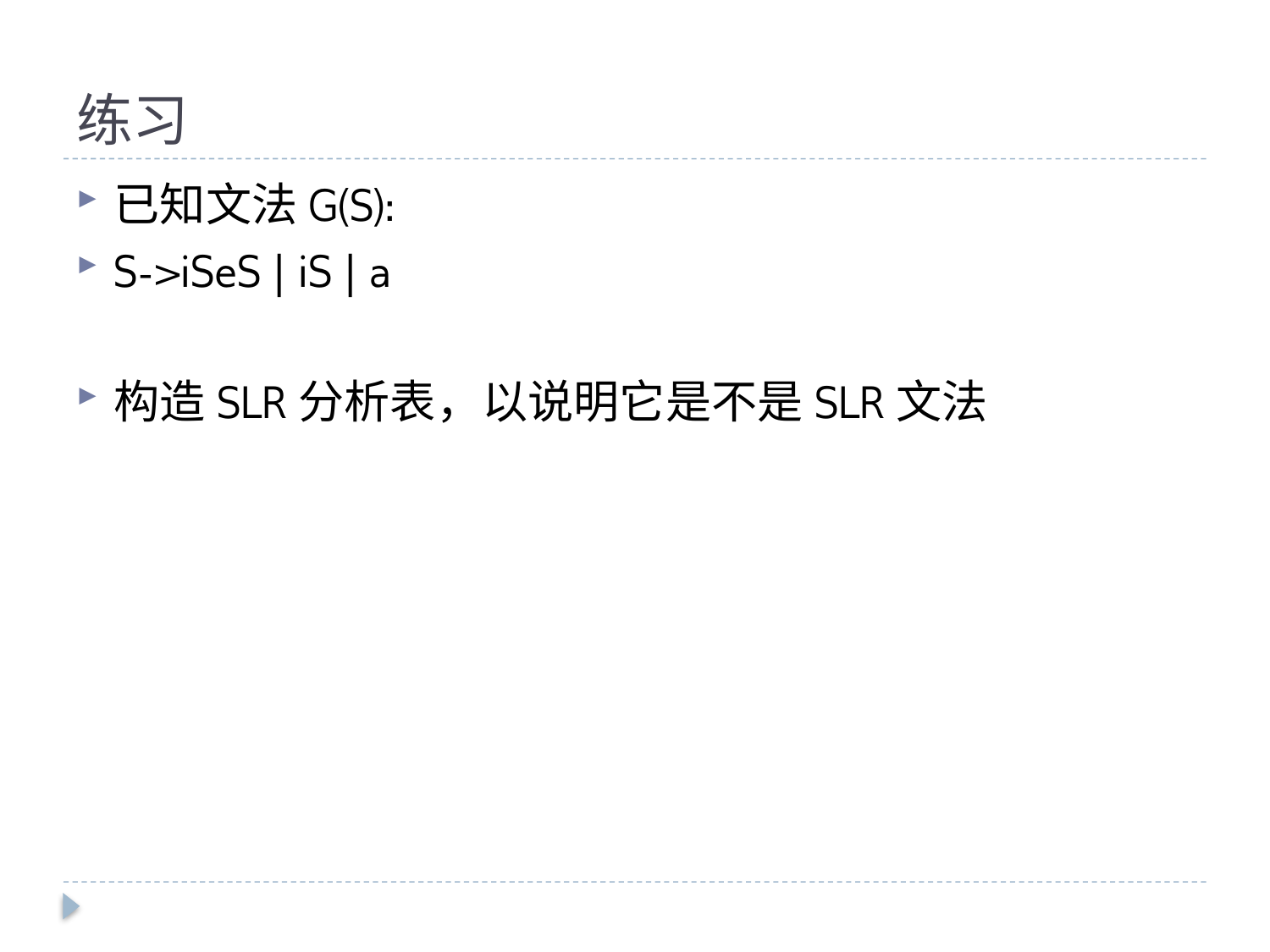

# 练习
已知文法G(S):
S->iSeS | iS | a

构造SLR分析表，以说明它是不是SLR文法
26